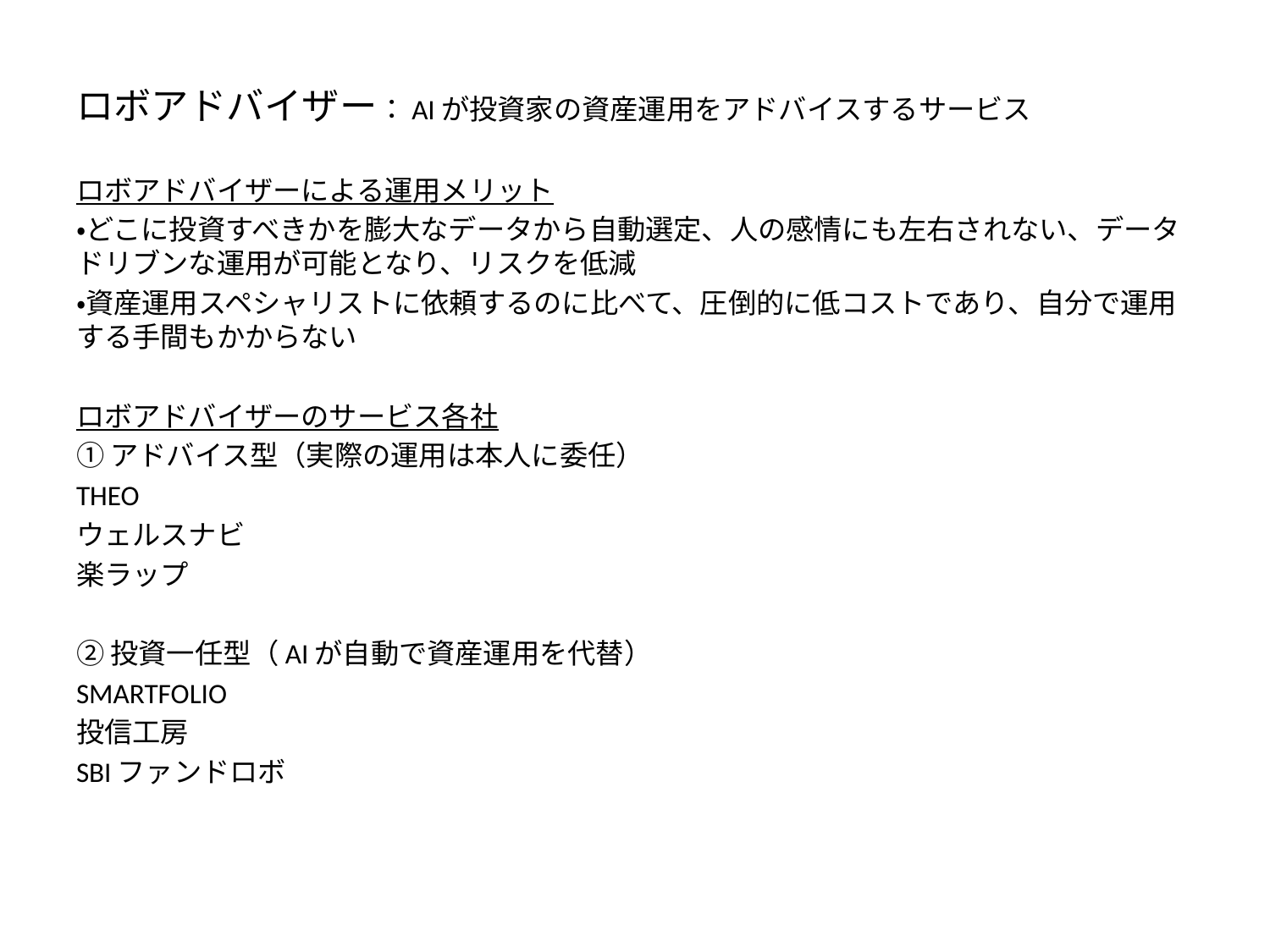

ロボアドバイザー：AIが投資家の資産運用をアドバイスするサービス

ロボアドバイザーによる運用メリット
・どこに投資すべきかを膨大なデータから自動選定、人の感情にも左右されない、データドリブンな運用が可能となり、リスクを低減
・資産運用スペシャリストに依頼するのに比べて、圧倒的に低コストであり、自分で運用する手間もかからない

ロボアドバイザーのサービス各社
①アドバイス型（実際の運用は本人に委任）
THEO
ウェルスナビ
楽ラップ

②投資一任型（AIが自動で資産運用を代替）
SMARTFOLIO
投信工房
SBIファンドロボ